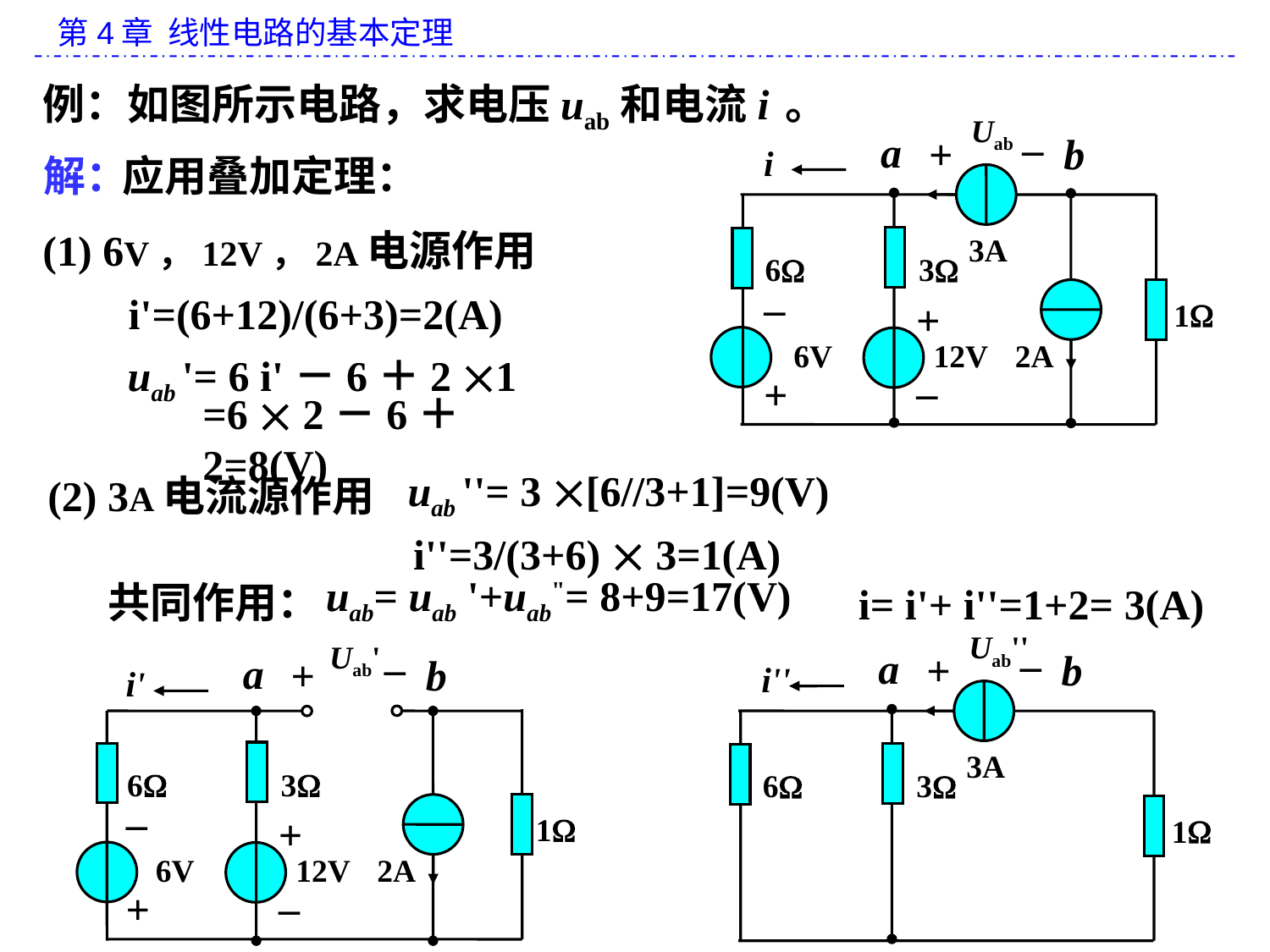

例：如图所示电路，求电压uab和电流i 。
_
Uab
a
+
b
i

3A
6Ω
3Ω

_

+
1Ω

6V
12V
2A
_
+

解：
应用叠加定理：
(1) 6V，12V，2A电源作用
 i'=(6+12)/(6+3)=2(A)
uab '= 6 i'－6＋2 ×1
=6 × 2－6＋2=8(V)
uab ''= 3 ×[6//3+1]=9(V)
(2) 3A电流源作用
 i''=3/(3+6) × 3=1(A)
uab= uab '+uab"= 8+9=17(V)
共同作用：
 i= i'+ i''=1+2= 3(A)
_
Uab''
a
+
b
i''

3A
6Ω
3Ω

1Ω

_
Uab'
a
+
b
i'

6Ω
3Ω

_

+
1Ω

6V
12V
2A
_
+